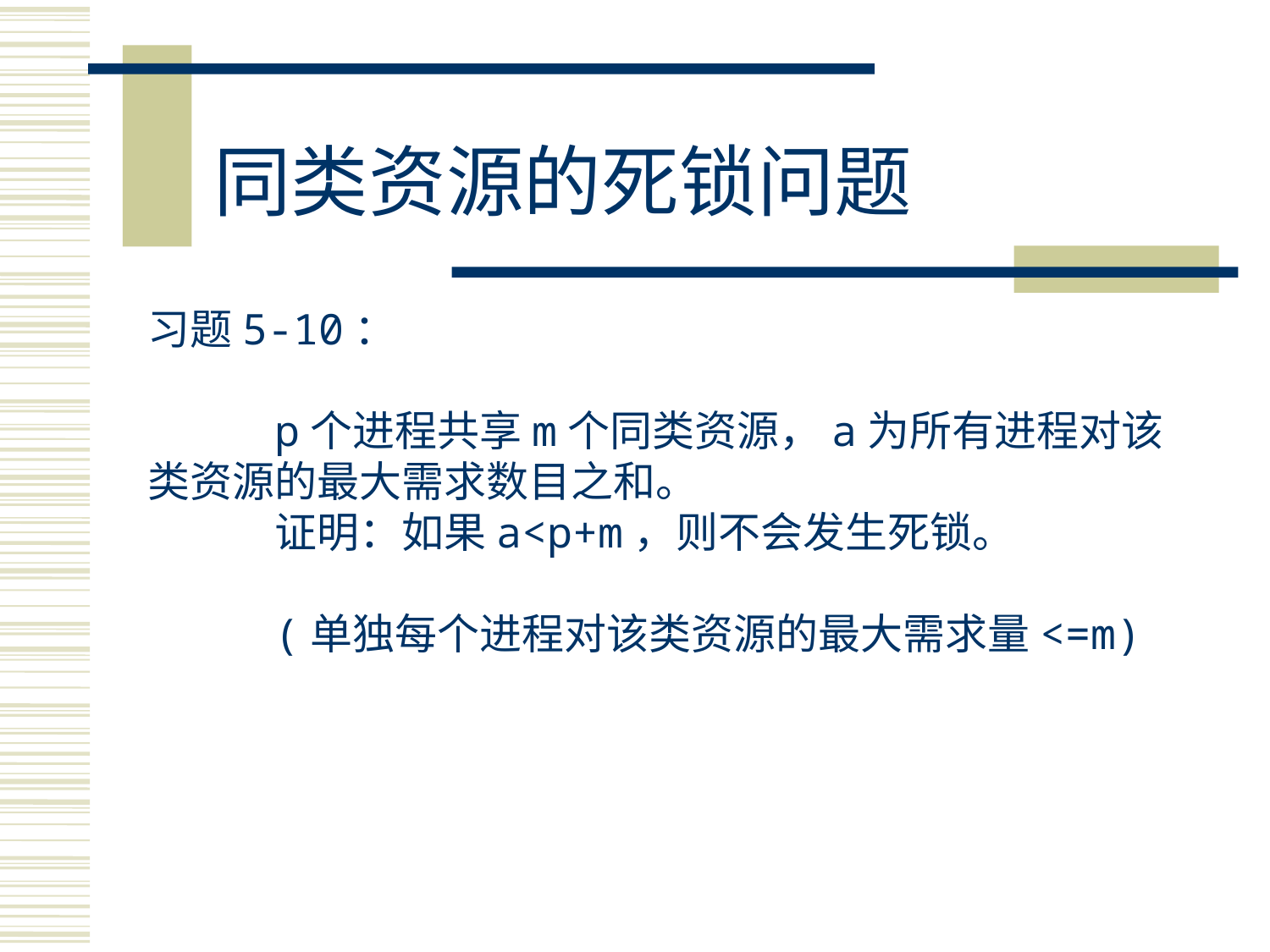

同类资源的死锁问题
习题5-10：

	p个进程共享m个同类资源，a为所有进程对该类资源的最大需求数目之和。
	证明：如果a<p+m，则不会发生死锁。

	(单独每个进程对该类资源的最大需求量<=m)